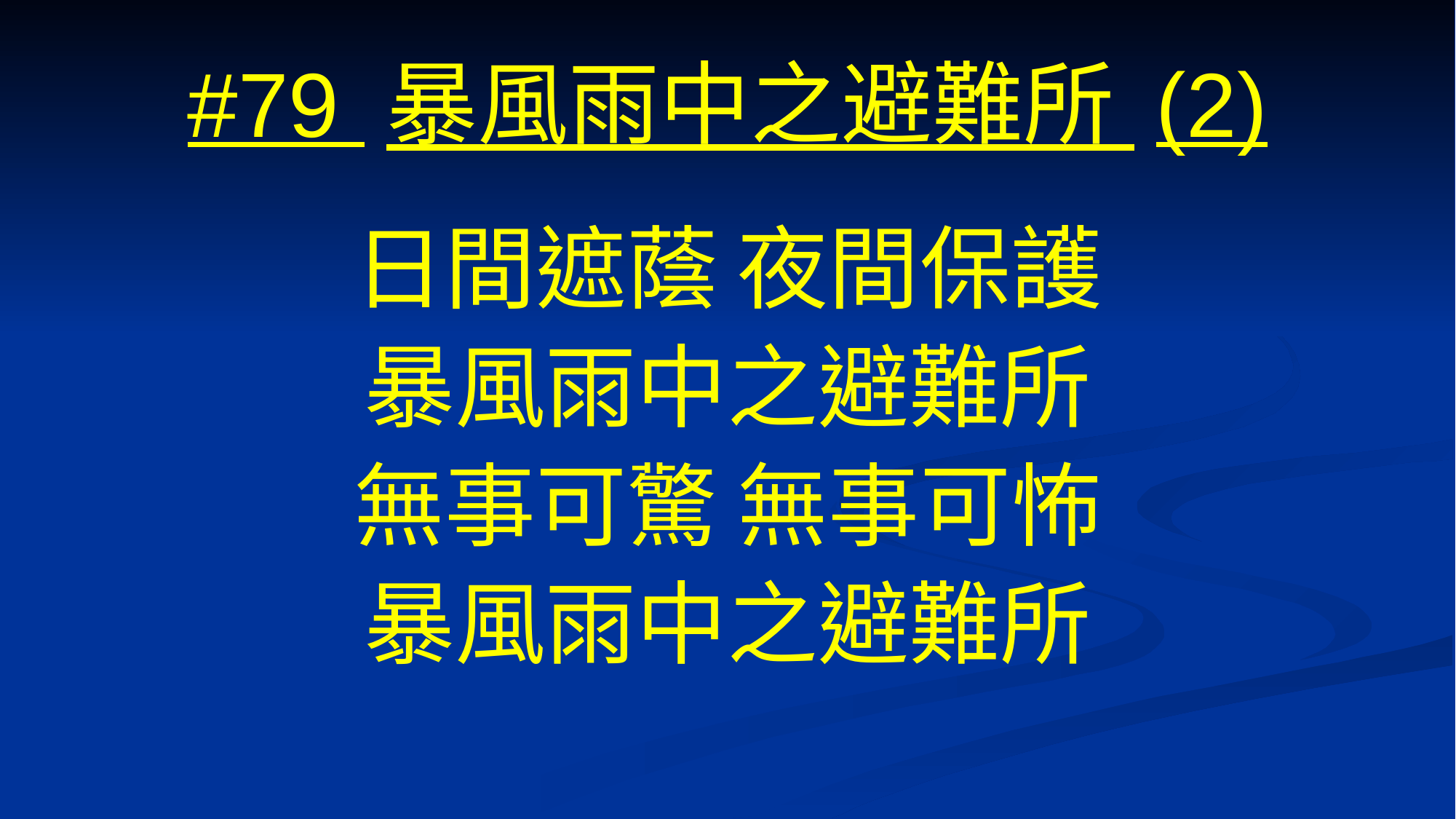

# #79 暴風雨中之避難所 (2)
日間遮蔭 夜間保護
暴風雨中之避難所
無事可驚 無事可怖
暴風雨中之避難所